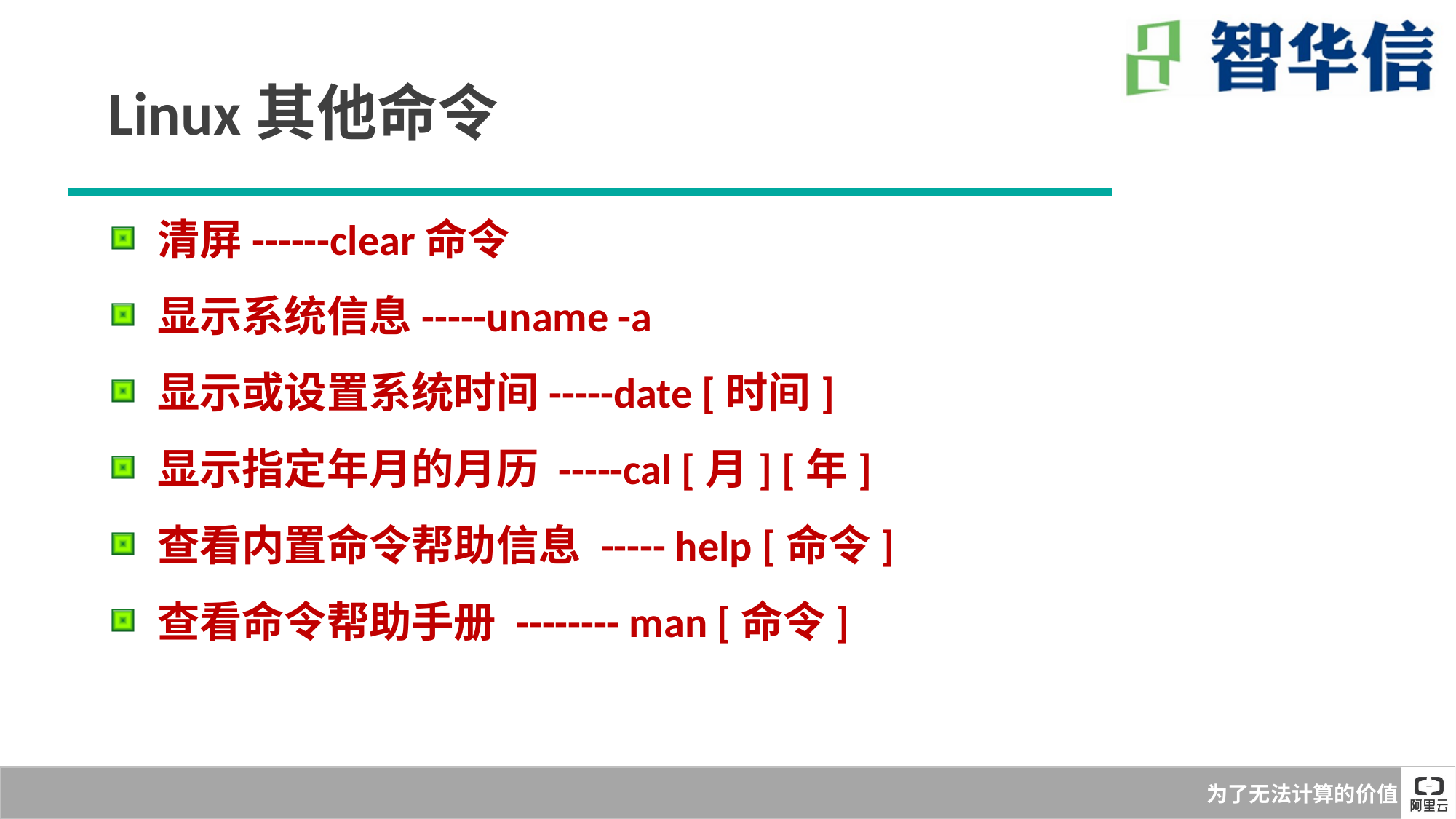

Linux其他命令
 清屏------clear命令
 显示系统信息-----uname -a
 显示或设置系统时间-----date [时间]
 显示指定年月的月历 -----cal [月] [年]
 查看内置命令帮助信息 ----- help [命令]
 查看命令帮助手册 -------- man [命令]